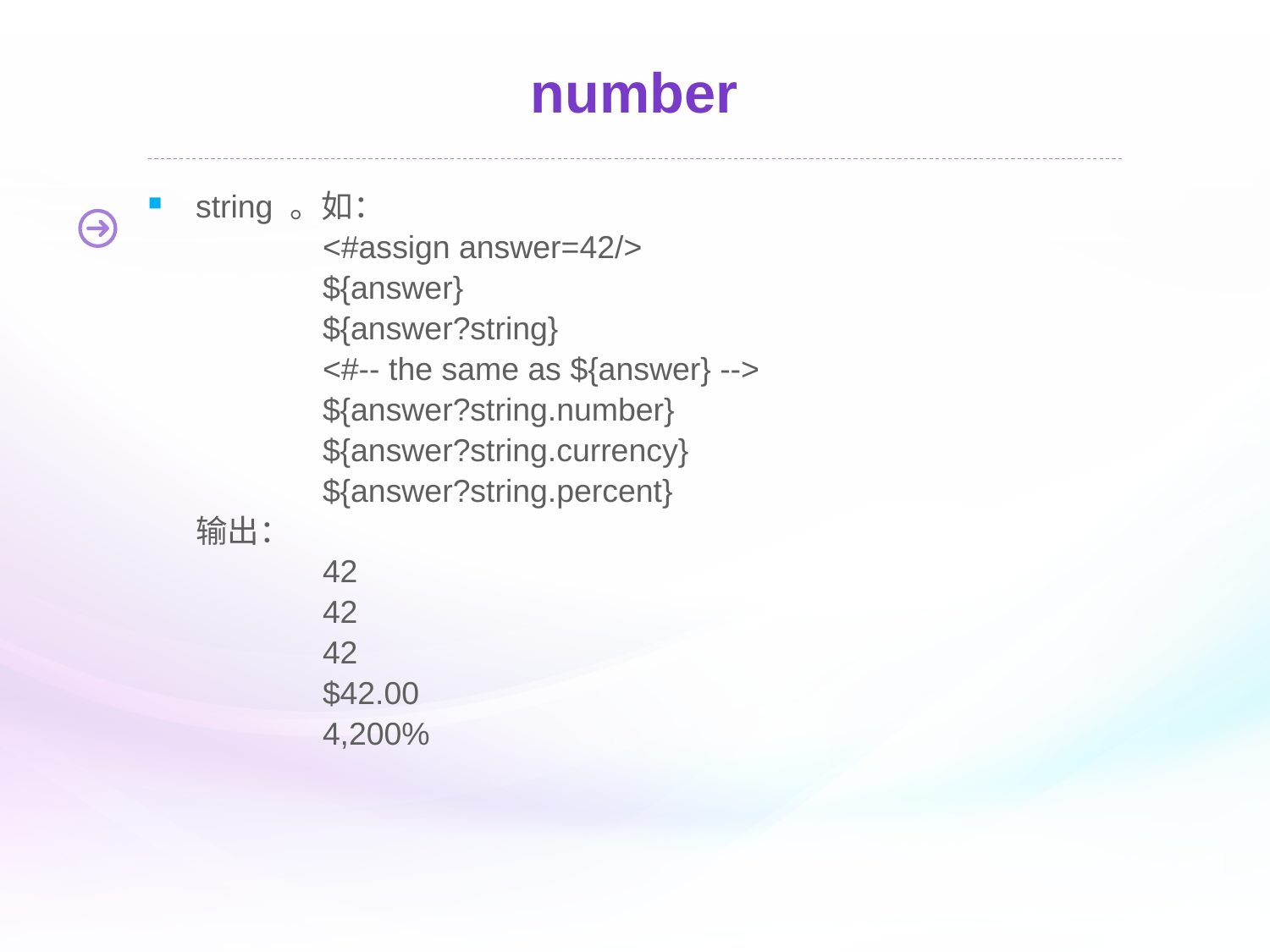

# number
string 。如：
		<#assign answer=42/>
		${answer}
		${answer?string}
		<#-- the same as ${answer} -->
		${answer?string.number}
		${answer?string.currency}
		${answer?string.percent}
	输出：
		42
		42
		42
		$42.00
		4,200%